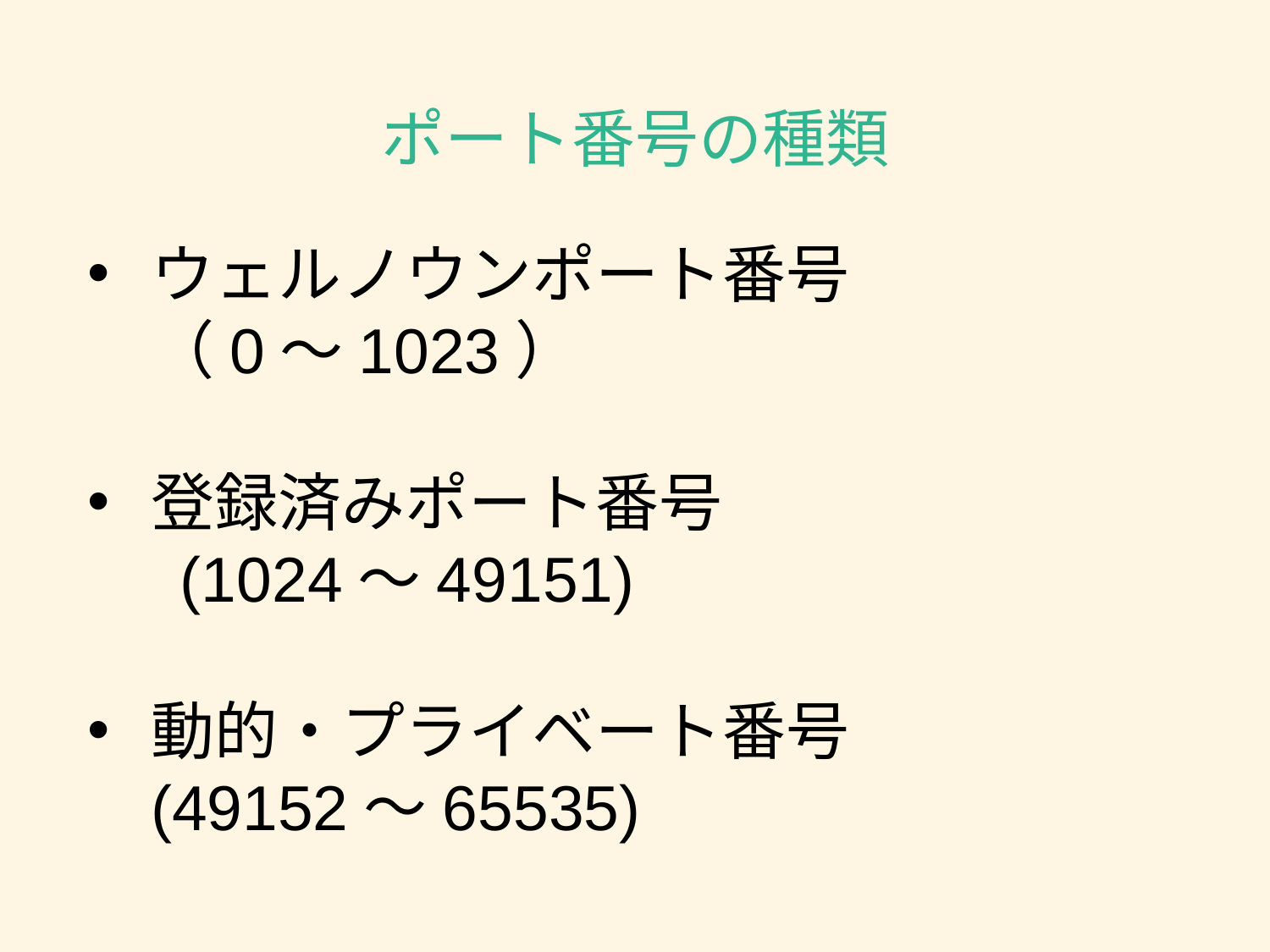

# ポート番号の種類
ウェルノウンポート番号
（0～1023）
登録済みポート番号
 (1024～49151)
動的・プライベート番号
(49152～65535)